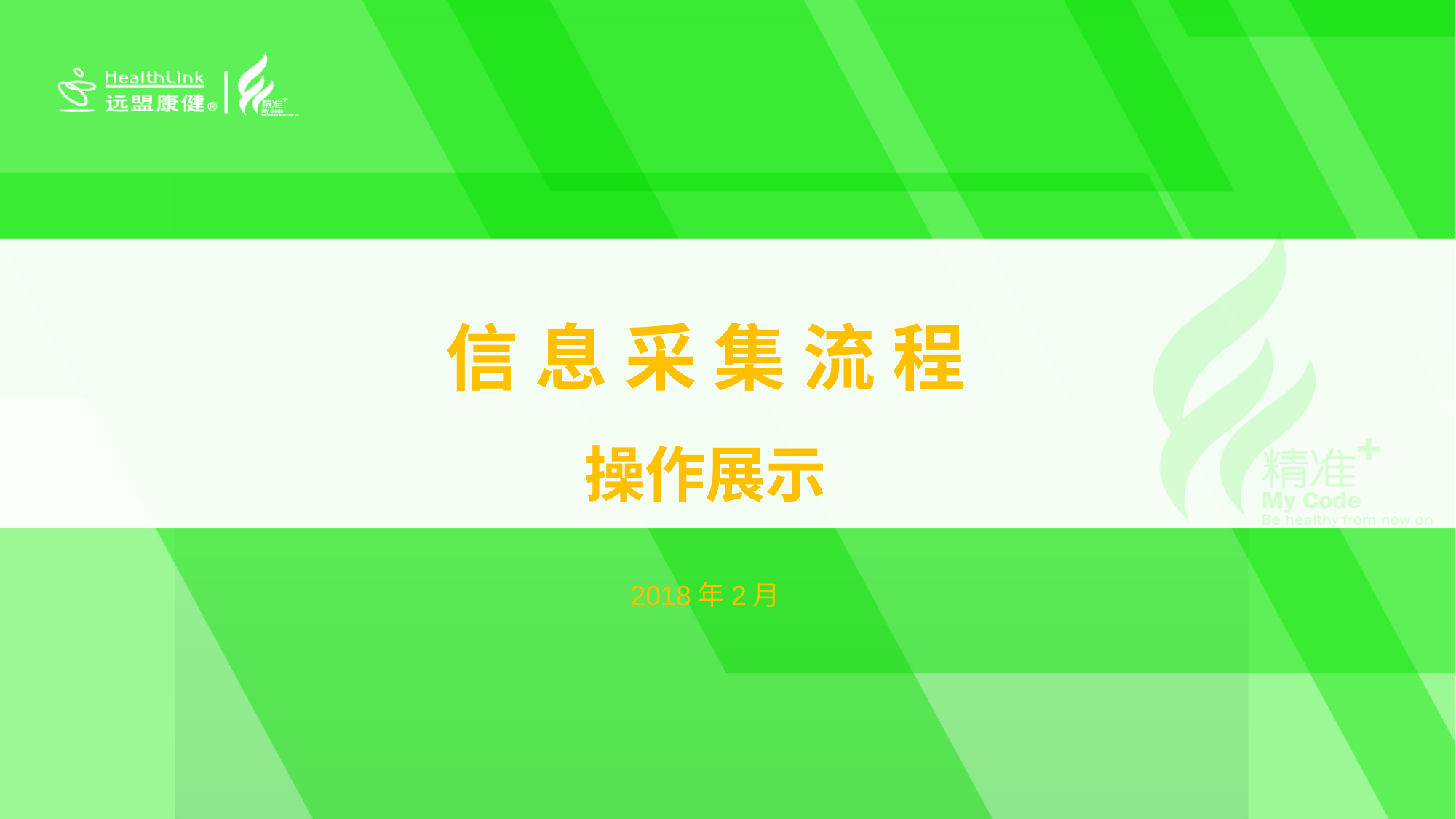

信 息 采 集 流 程
操作展示
2018年2月